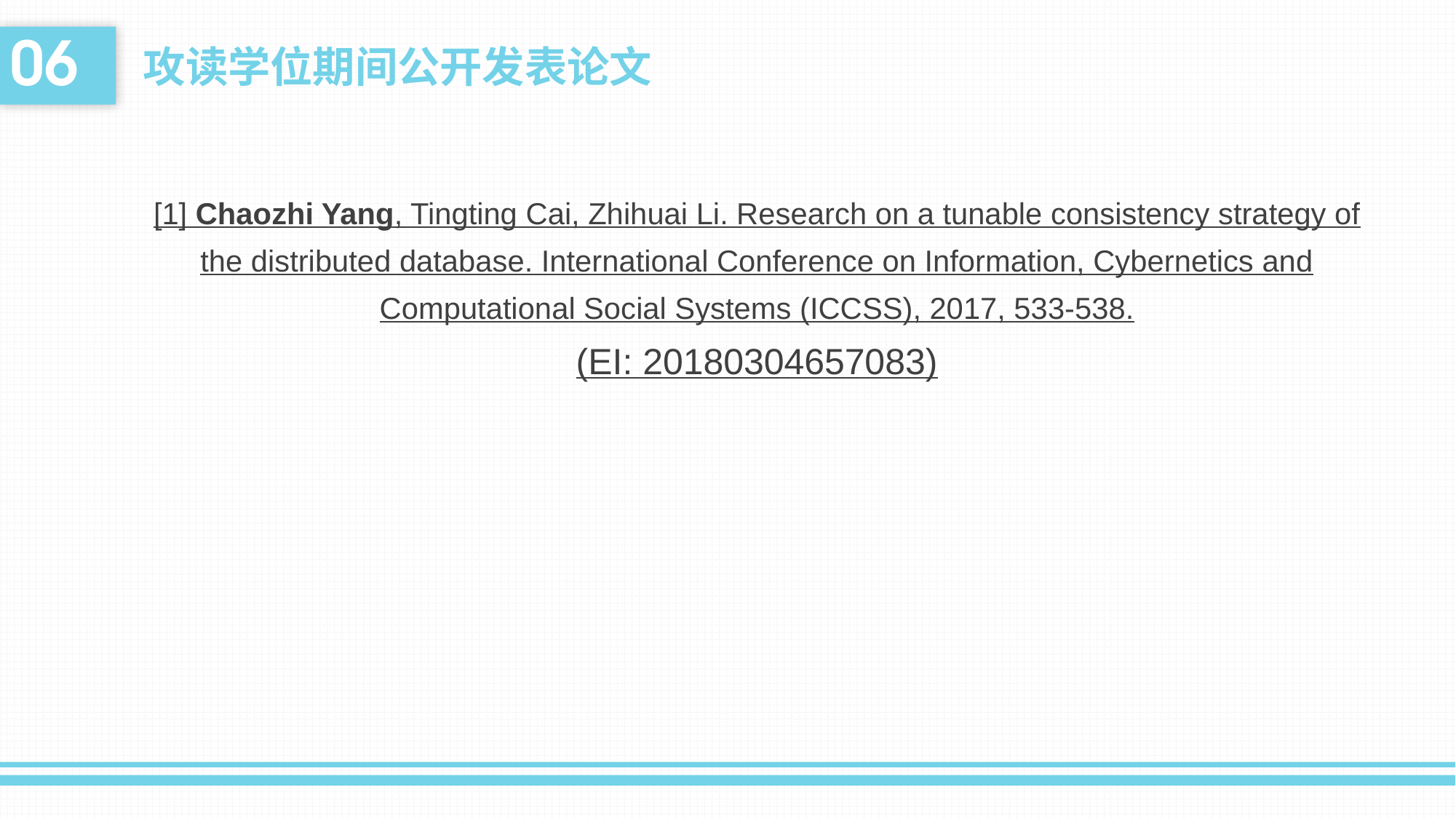

06
攻读学位期间公开发表论文
[1] Chaozhi Yang, Tingting Cai, Zhihuai Li. Research on a tunable consistency strategy of the distributed database. International Conference on Information, Cybernetics and Computational Social Systems (ICCSS), 2017, 533-538.
(EI: 20180304657083)